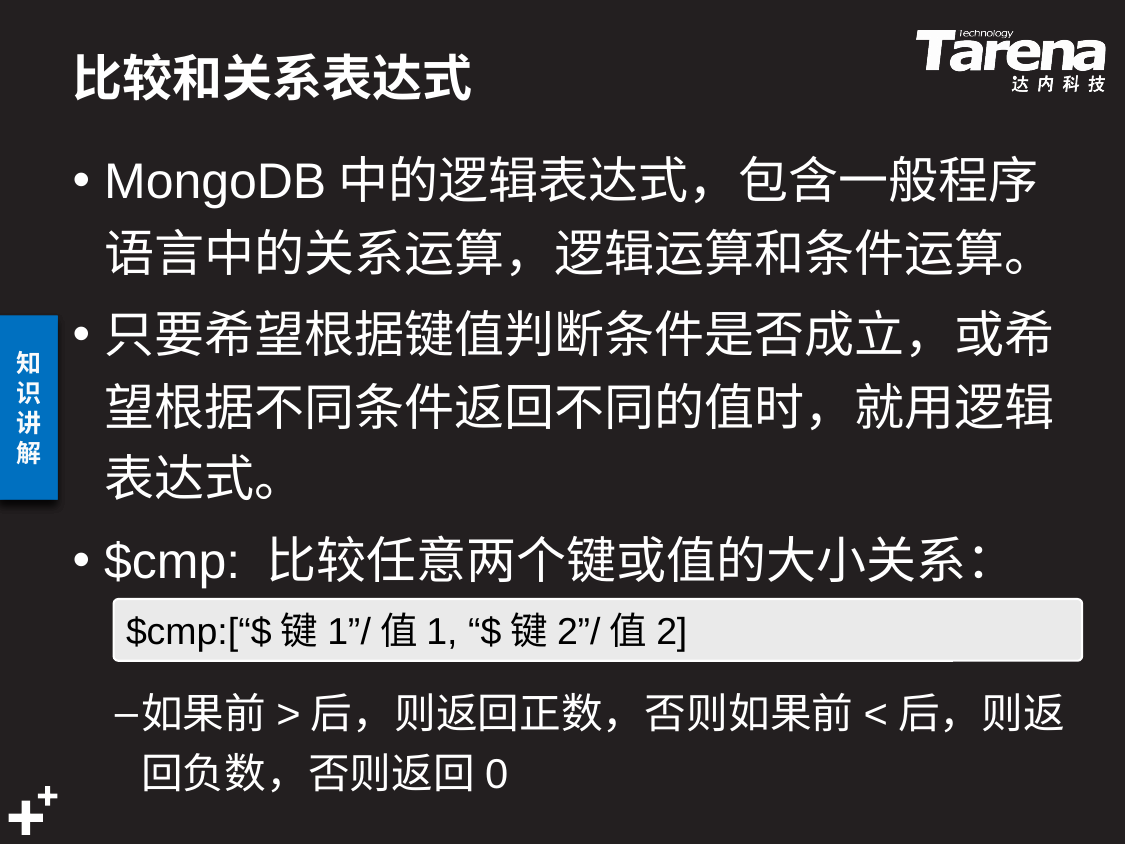

# 比较和关系表达式
MongoDB中的逻辑表达式，包含一般程序语言中的关系运算，逻辑运算和条件运算。
只要希望根据键值判断条件是否成立，或希望根据不同条件返回不同的值时，就用逻辑表达式。
$cmp: 比较任意两个键或值的大小关系：

如果前>后，则返回正数，否则如果前<后，则返回负数，否则返回0

$cmp:[“$键1”/值1, “$键2”/值2]